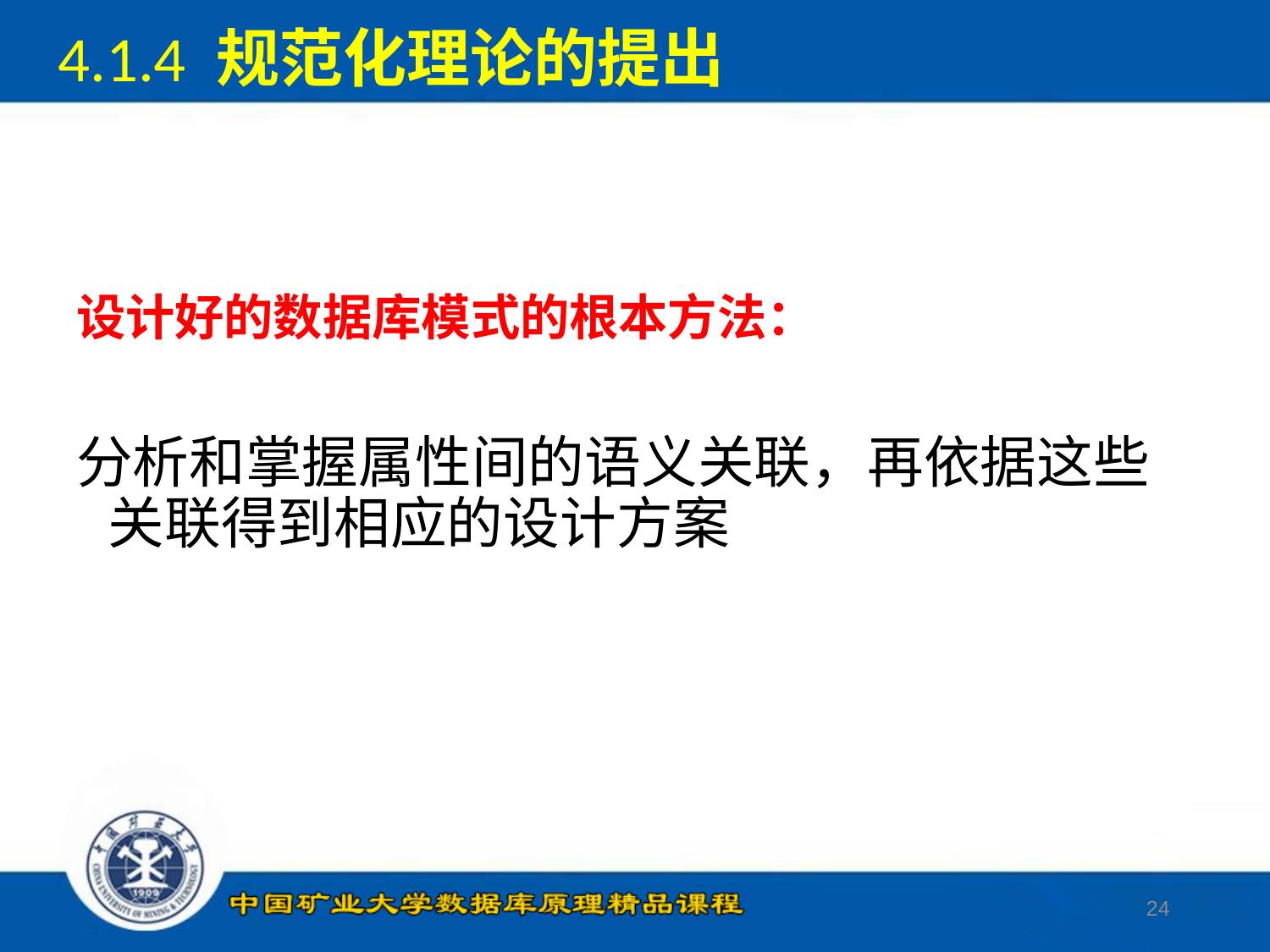

# 4.1.4 规范化理论的提出

设计好的数据库模式的根本方法：

分析和掌握属性间的语义关联，再依据这些关联得到相应的设计方案

24